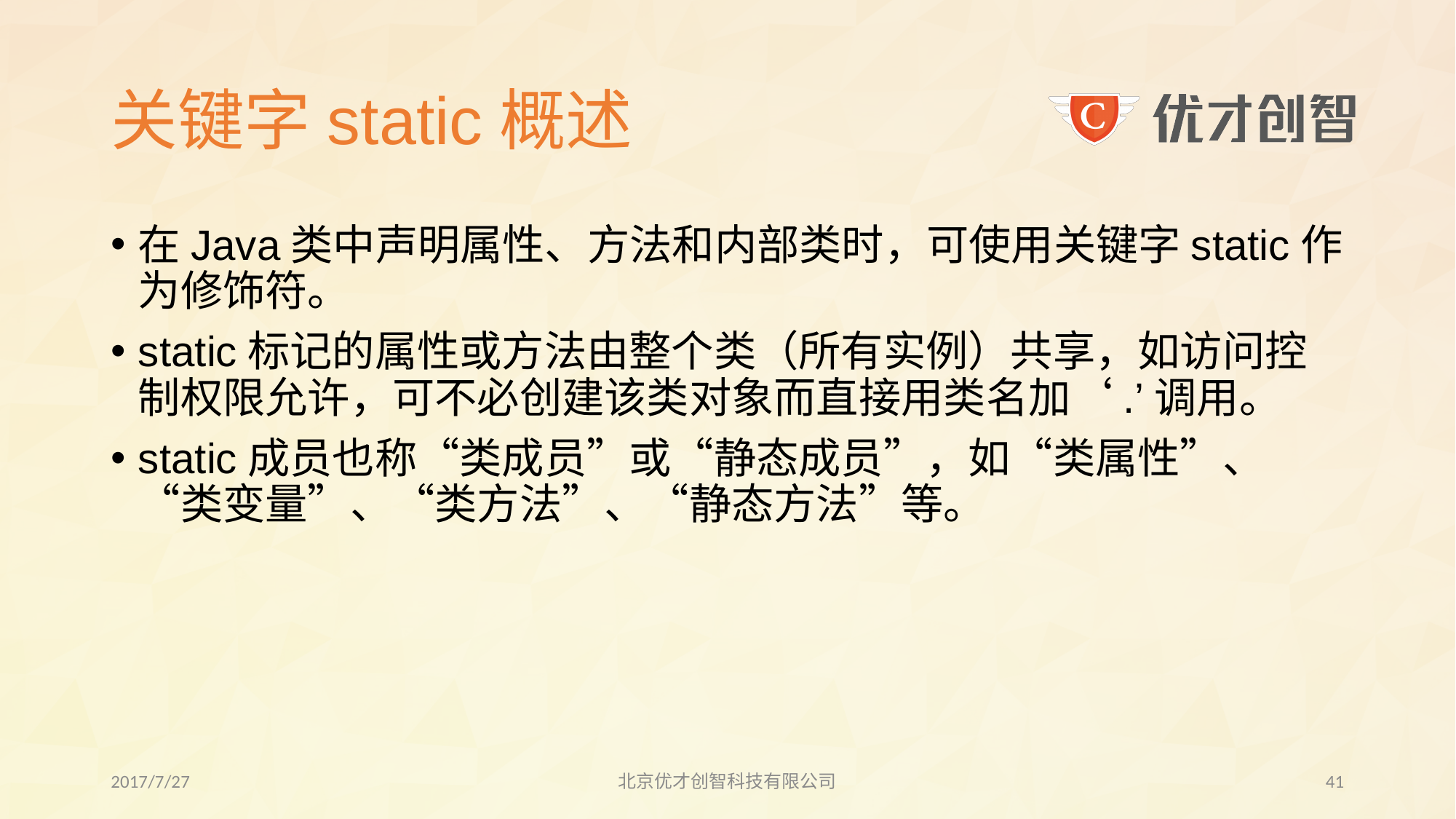

# 关键字static概述
在Java类中声明属性、方法和内部类时，可使用关键字static作为修饰符。
static标记的属性或方法由整个类（所有实例）共享，如访问控制权限允许，可不必创建该类对象而直接用类名加‘.’调用。
static成员也称“类成员”或“静态成员”，如“类属性”、“类变量”、“类方法”、“静态方法”等。
2017/7/27
北京优才创智科技有限公司
41